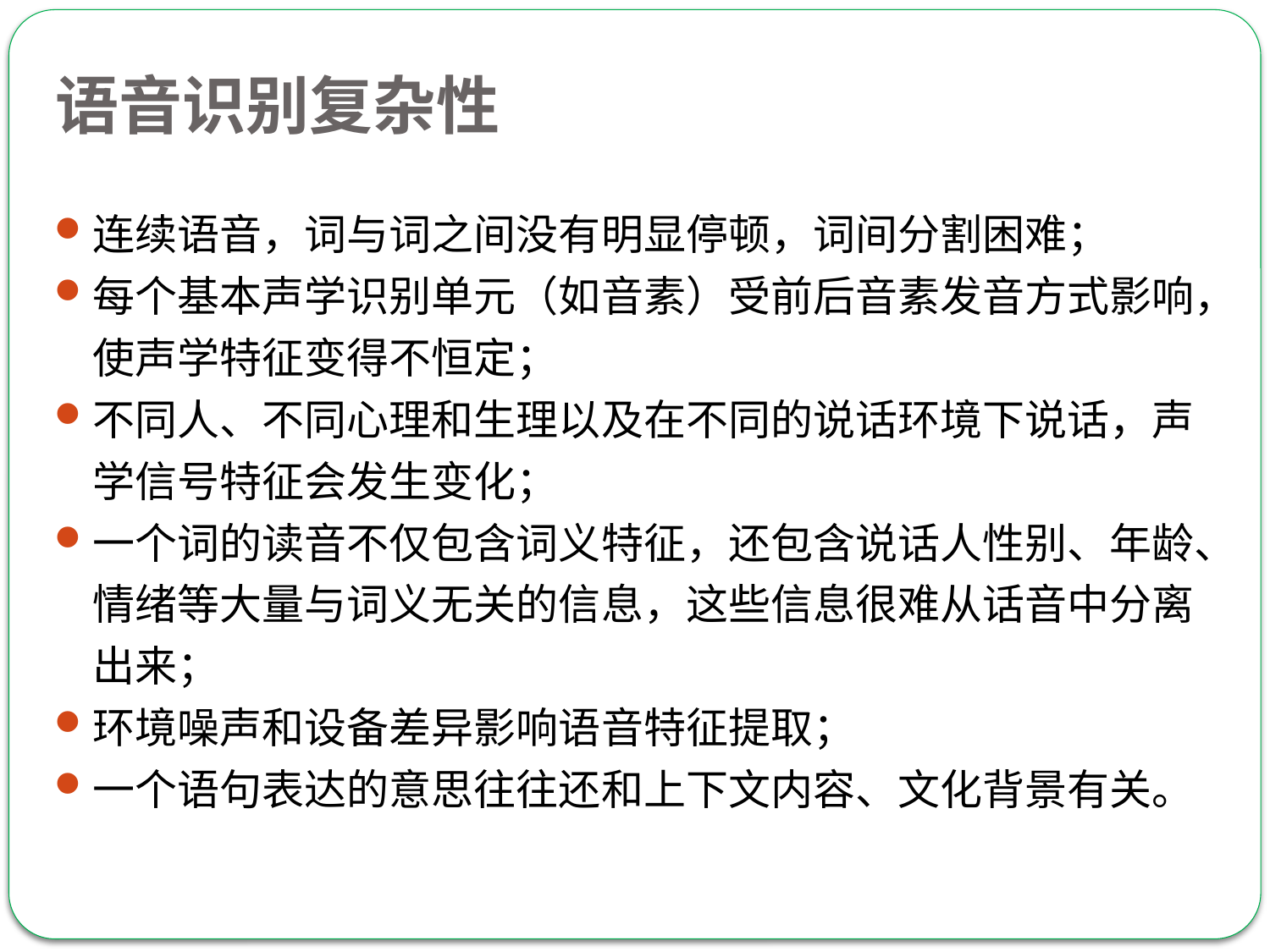

# 语音识别复杂性
连续语音，词与词之间没有明显停顿，词间分割困难；
每个基本声学识别单元（如音素）受前后音素发音方式影响，使声学特征变得不恒定；
不同人、不同心理和生理以及在不同的说话环境下说话，声学信号特征会发生变化；
一个词的读音不仅包含词义特征，还包含说话人性别、年龄、情绪等大量与词义无关的信息，这些信息很难从话音中分离出来；
环境噪声和设备差异影响语音特征提取；
一个语句表达的意思往往还和上下文内容、文化背景有关。